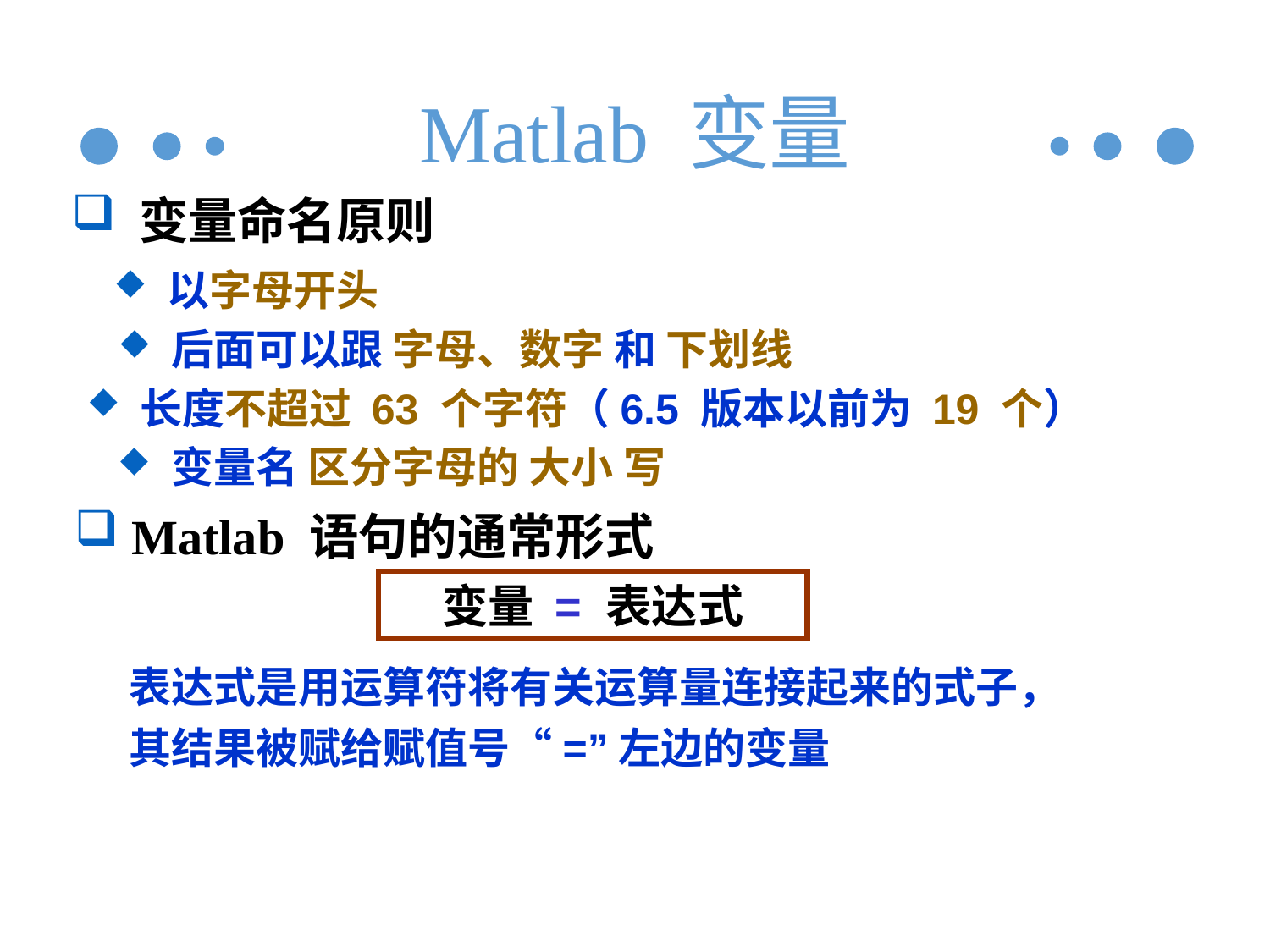

# Matlab 变量
 变量命名原则
 以字母开头
 后面可以跟 字母、数字 和 下划线
 长度不超过 63 个字符（6.5 版本以前为 19 个）
 变量名 区分字母的 大小 写
 Matlab 语句的通常形式
变量 = 表达式
表达式是用运算符将有关运算量连接起来的式子，
其结果被赋给赋值号“=”左边的变量
17